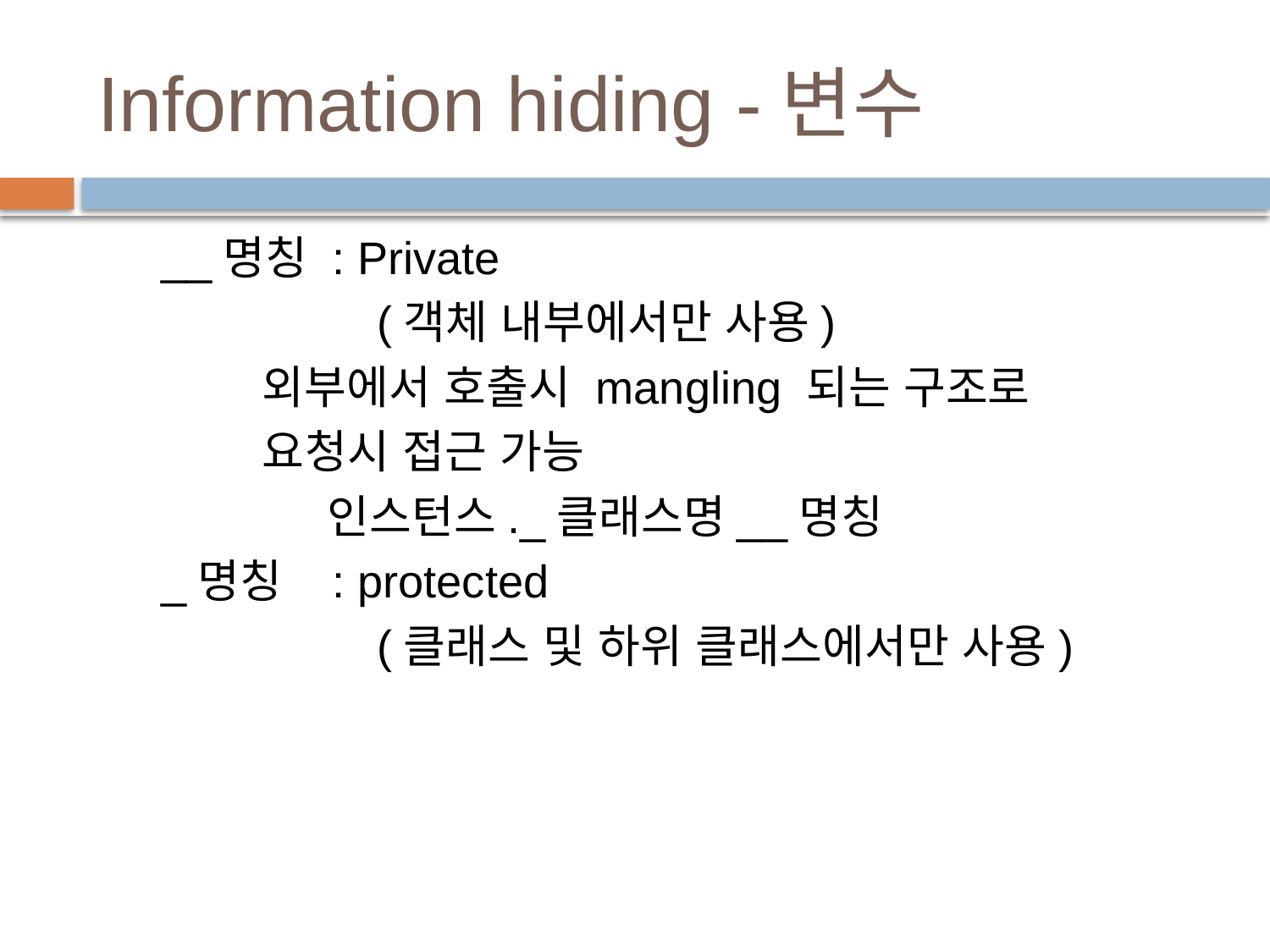

# Information hiding -변수
__명칭 : Private
                 (객체 내부에서만 사용)
       외부에서 호출시 mangling 되는 구조로
       요청시 접근 가능
            인스턴스._클래스명__명칭
_명칭   : protected
                 (클래스 및 하위 클래스에서만 사용)